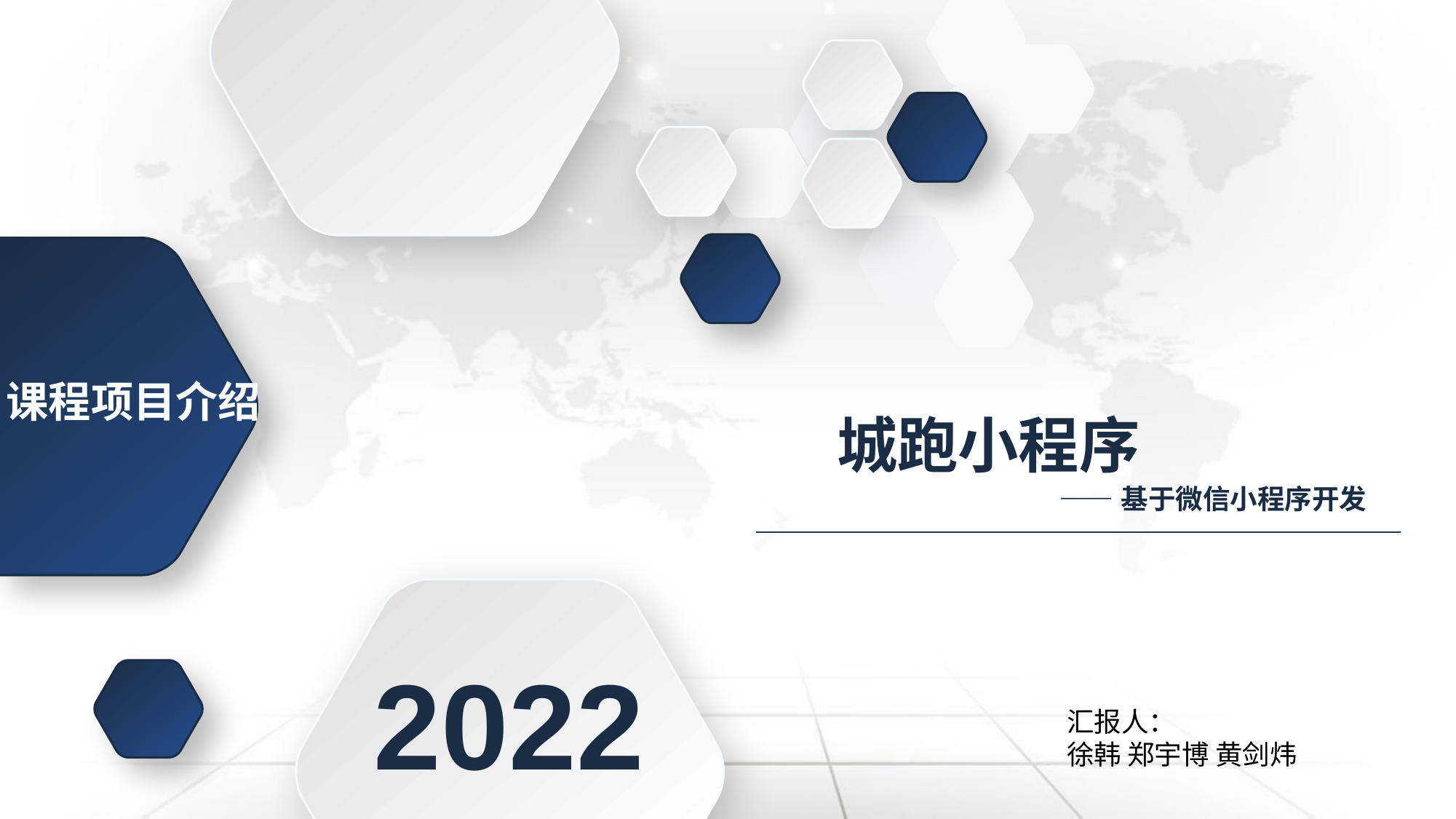

课程项目介绍

   城跑小程序
                                              ——基于微信小程序开发

2022

汇报人：
徐韩 郑宇博 黄剑炜